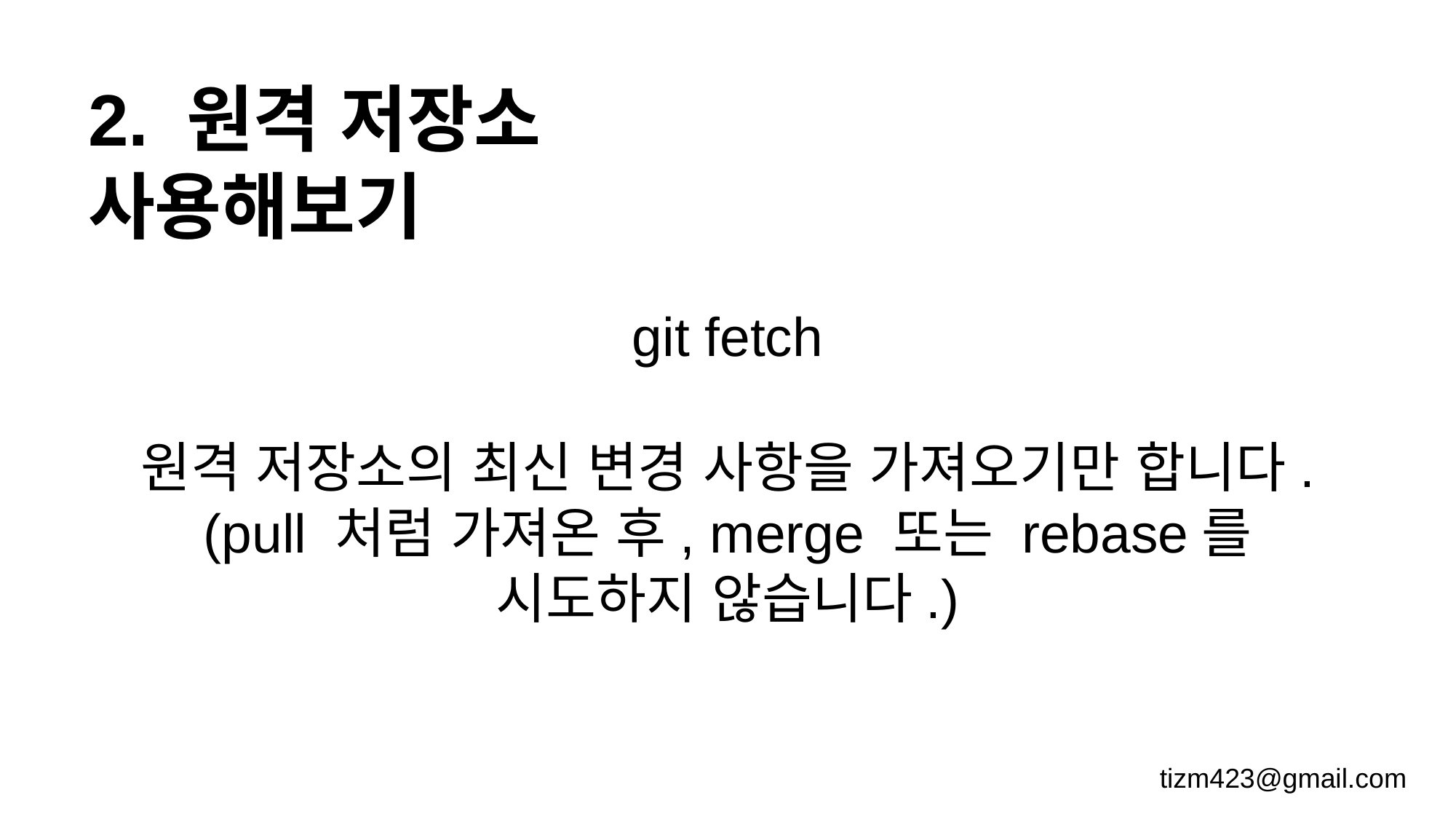

2. 원격 저장소 사용해보기
git fetch

원격 저장소의 최신 변경 사항을 가져오기만 합니다.
(pull 처럼 가져온 후, merge 또는 rebase를 시도하지 않습니다.)
tizm423@gmail.com